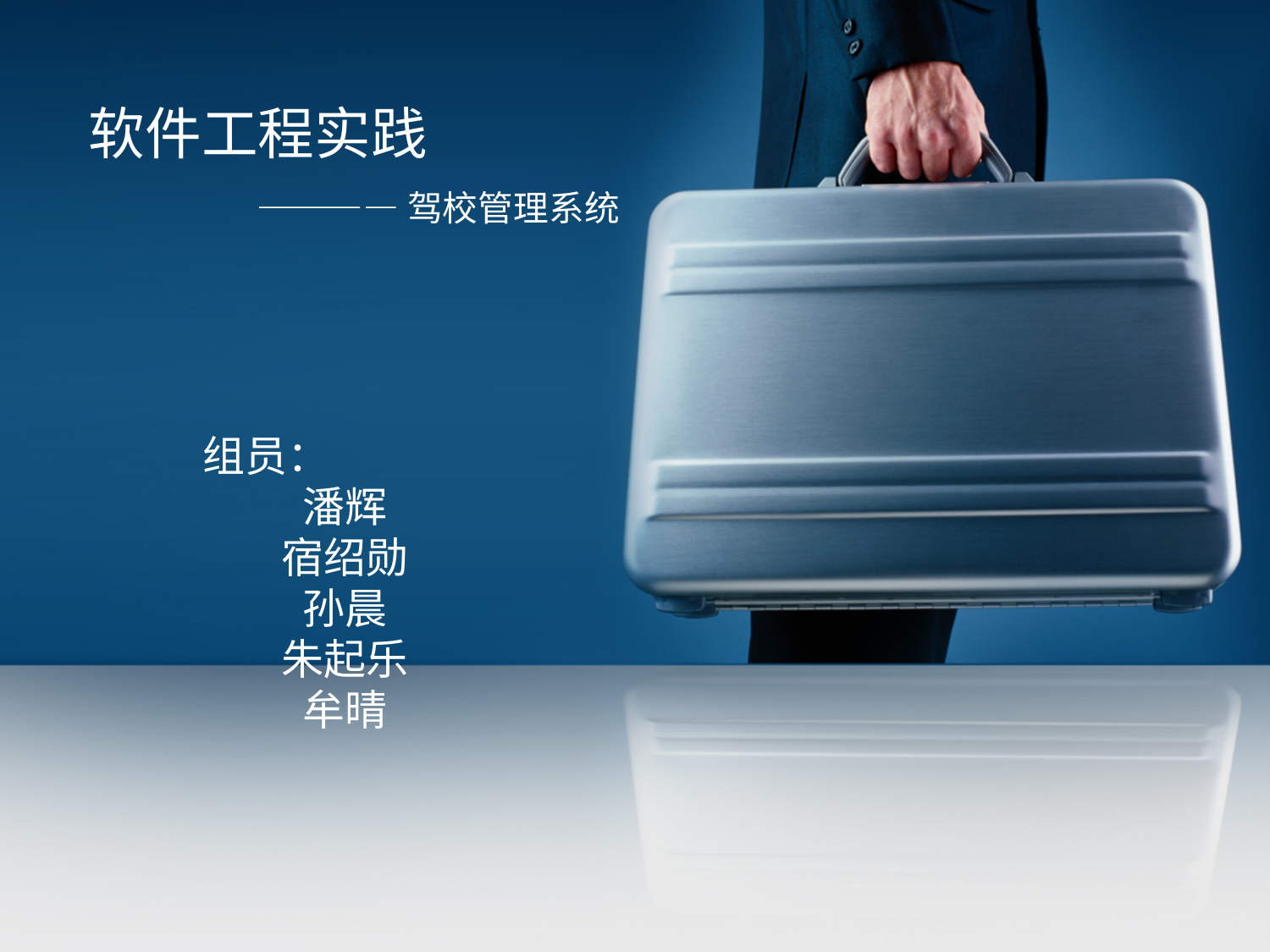

# 软件工程实践
                     ————驾校管理系统
组员：
潘辉
宿绍勋
孙晨
朱起乐
牟晴